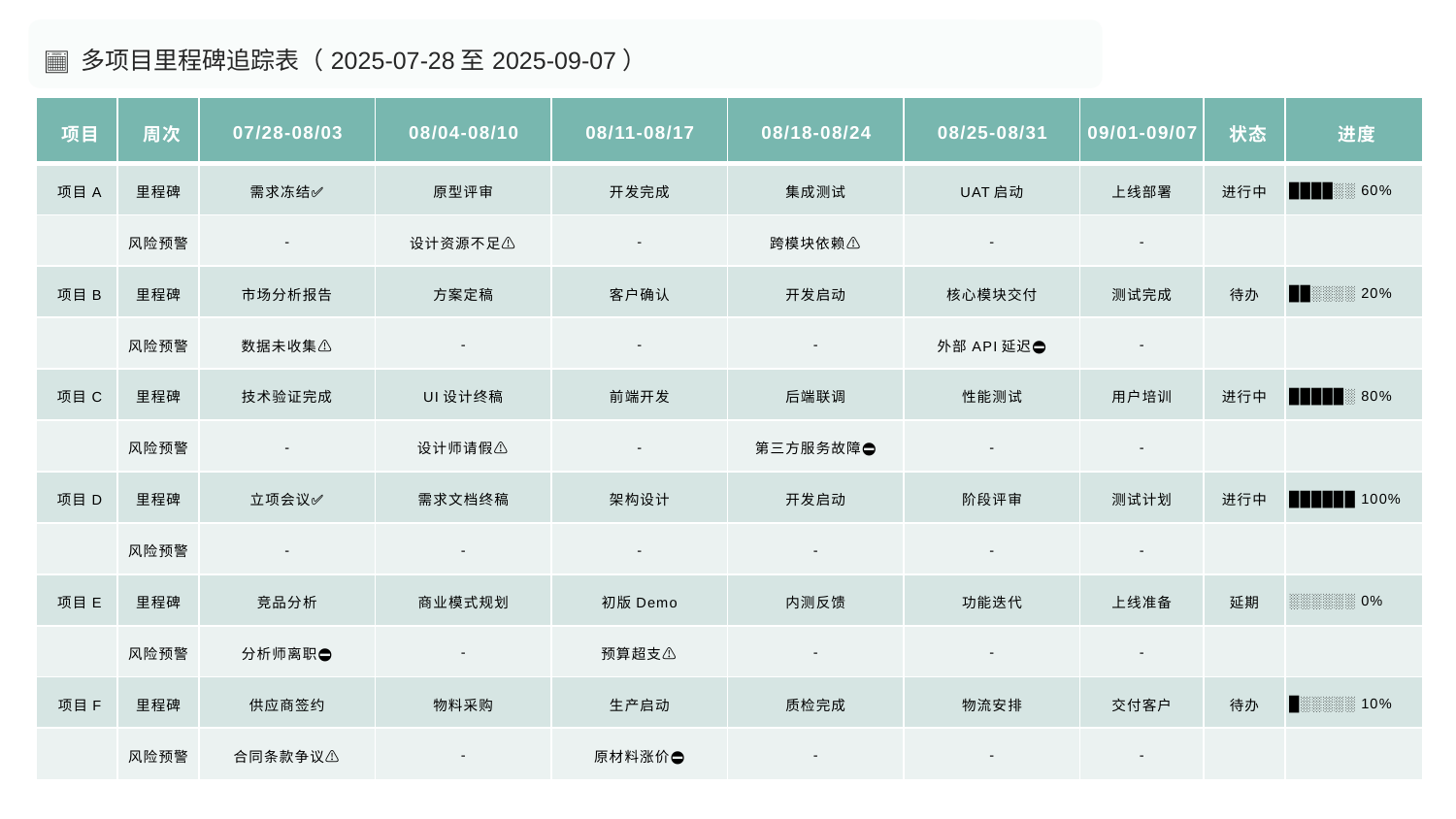

📅 ​多项目里程碑追踪表（2025-07-28至2025-09-07）​​
| ​项目​ | ​周次​ | ​07/28-08/03​ | ​08/04-08/10​ | ​08/11-08/17​ | ​08/18-08/24​ | ​08/25-08/31​ | ​09/01-09/07​ | ​状态​ | ​进度​ |
| --- | --- | --- | --- | --- | --- | --- | --- | --- | --- |
| ​项目A​ | 里程碑 | 需求冻结✅ | 原型评审 | 开发完成 | 集成测试 | UAT启动 | 上线部署 | 进行中 | ████░░ 60% |
|  | 风险预警 | - | 设计资源不足⚠️ | - | 跨模块依赖⚠️ | - | - |  |  |
| ​项目B​ | 里程碑 | 市场分析报告 | 方案定稿 | 客户确认 | 开发启动 | 核心模块交付 | 测试完成 | 待办 | ██░░░░ 20% |
|  | 风险预警 | 数据未收集⚠️ | - | - | - | 外部API延迟⛔ | - |  |  |
| ​项目C​ | 里程碑 | 技术验证完成 | UI设计终稿 | 前端开发 | 后端联调 | 性能测试 | 用户培训 | 进行中 | █████░ 80% |
|  | 风险预警 | - | 设计师请假⚠️ | - | 第三方服务故障⛔ | - | - |  |  |
| ​项目D​ | 里程碑 | 立项会议✅ | 需求文档终稿 | 架构设计 | 开发启动 | 阶段评审 | 测试计划 | 进行中 | ██████ 100% |
|  | 风险预警 | - | - | - | - | - | - |  |  |
| ​项目E​ | 里程碑 | 竞品分析 | 商业模式规划 | 初版Demo | 内测反馈 | 功能迭代 | 上线准备 | 延期 | ░░░░░░ 0% |
|  | 风险预警 | 分析师离职⛔ | - | 预算超支⚠️ | - | - | - |  |  |
| ​项目F​ | 里程碑 | 供应商签约 | 物料采购 | 生产启动 | 质检完成 | 物流安排 | 交付客户 | 待办 | █░░░░░ 10% |
|  | 风险预警 | 合同条款争议⚠️ | - | 原材料涨价⛔ | - | - | - |  |  |